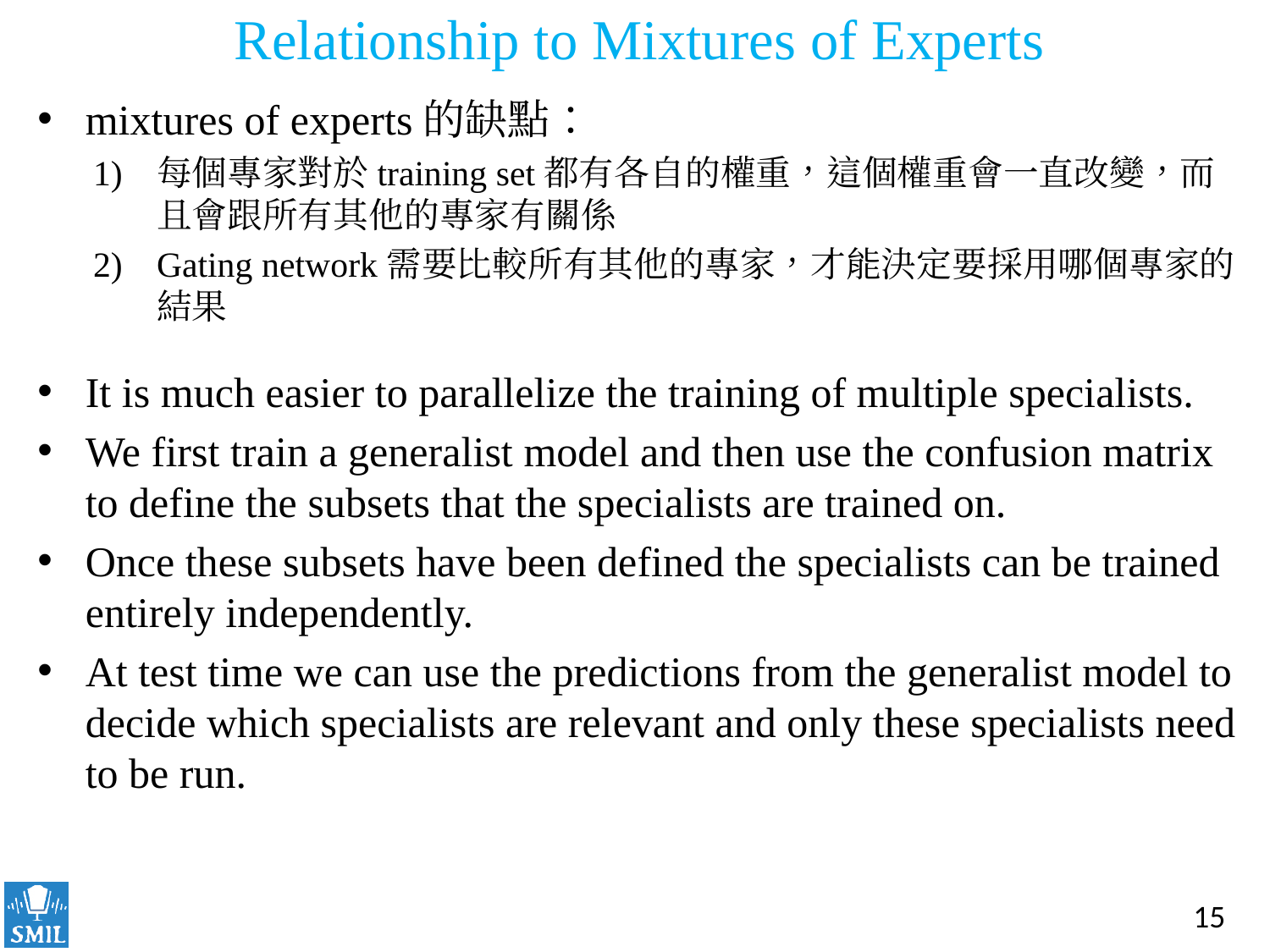

# Relationship to Mixtures of Experts
mixtures of experts的缺點：
每個專家對於training set都有各自的權重，這個權重會一直改變，而且會跟所有其他的專家有關係
Gating network需要比較所有其他的專家，才能決定要採用哪個專家的結果

It is much easier to parallelize the training of multiple specialists.
We first train a generalist model and then use the confusion matrix to define the subsets that the specialists are trained on.
Once these subsets have been defined the specialists can be trained entirely independently.
At test time we can use the predictions from the generalist model to decide which specialists are relevant and only these specialists need to be run.